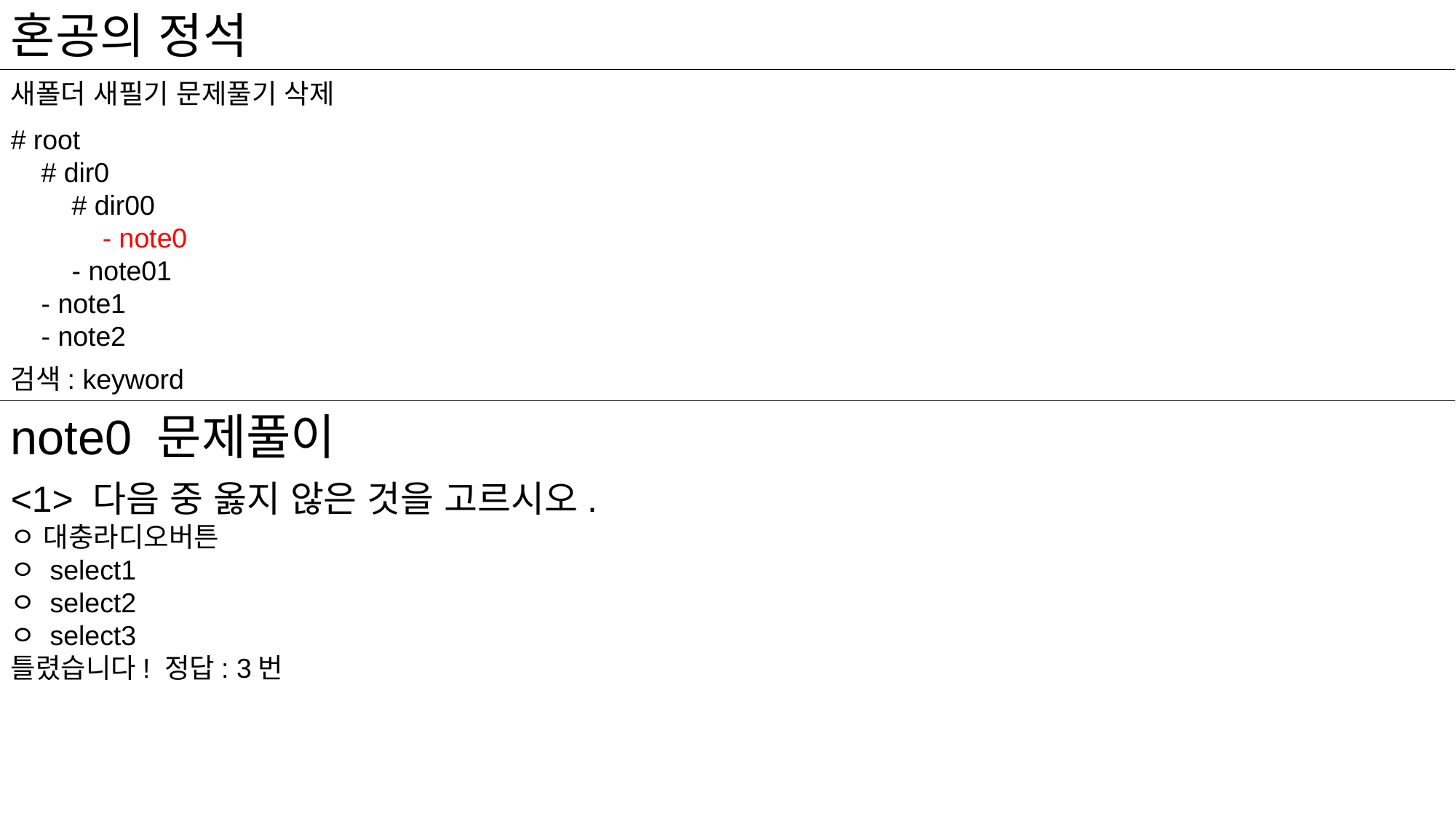

혼공의 정석
새폴더 새필기 문제풀기 삭제
# root
    # dir0
        # dir00
            - note0
        - note01
    - note1
    - note2
검색: keyword
note0 문제풀이
<1> 다음 중 옳지 않은 것을 고르시오.
ㅇ 대충라디오버튼
ㅇ select1
ㅇ select2
ㅇ select3
틀렸습니다! 정답: 3번